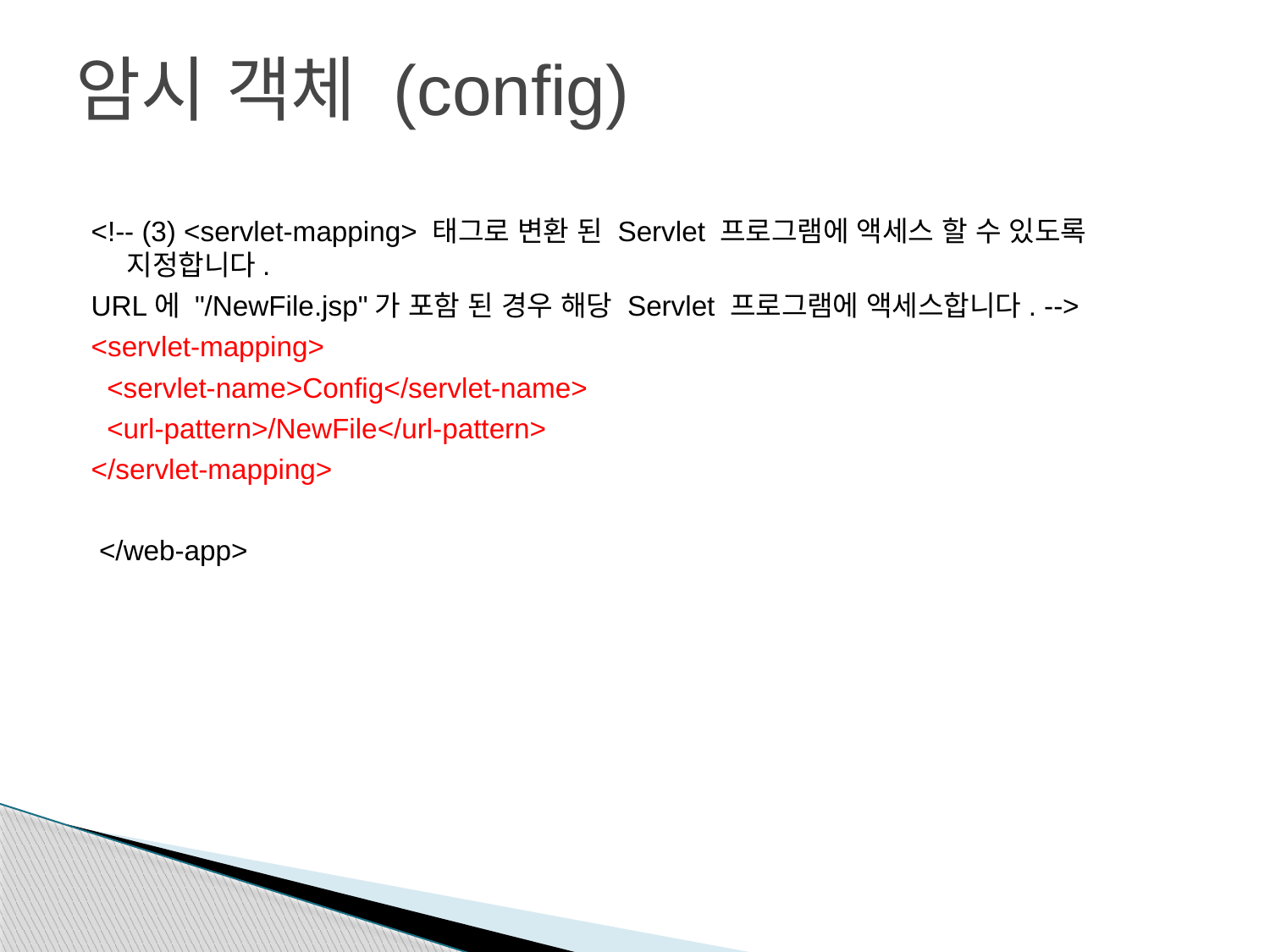

# 암시 객체 (config)

<!-- (3) <servlet-mapping> 태그로 변환 된 Servlet 프로그램에 액세스 할 수 있도록 지정합니다.
URL에 "/NewFile.jsp"가 포함 된 경우 해당 Servlet 프로그램에 액세스합니다. -->
<servlet-mapping>
  <servlet-name>Config</servlet-name>
  <url-pattern>/NewFile</url-pattern>
</servlet-mapping>

 </web-app>